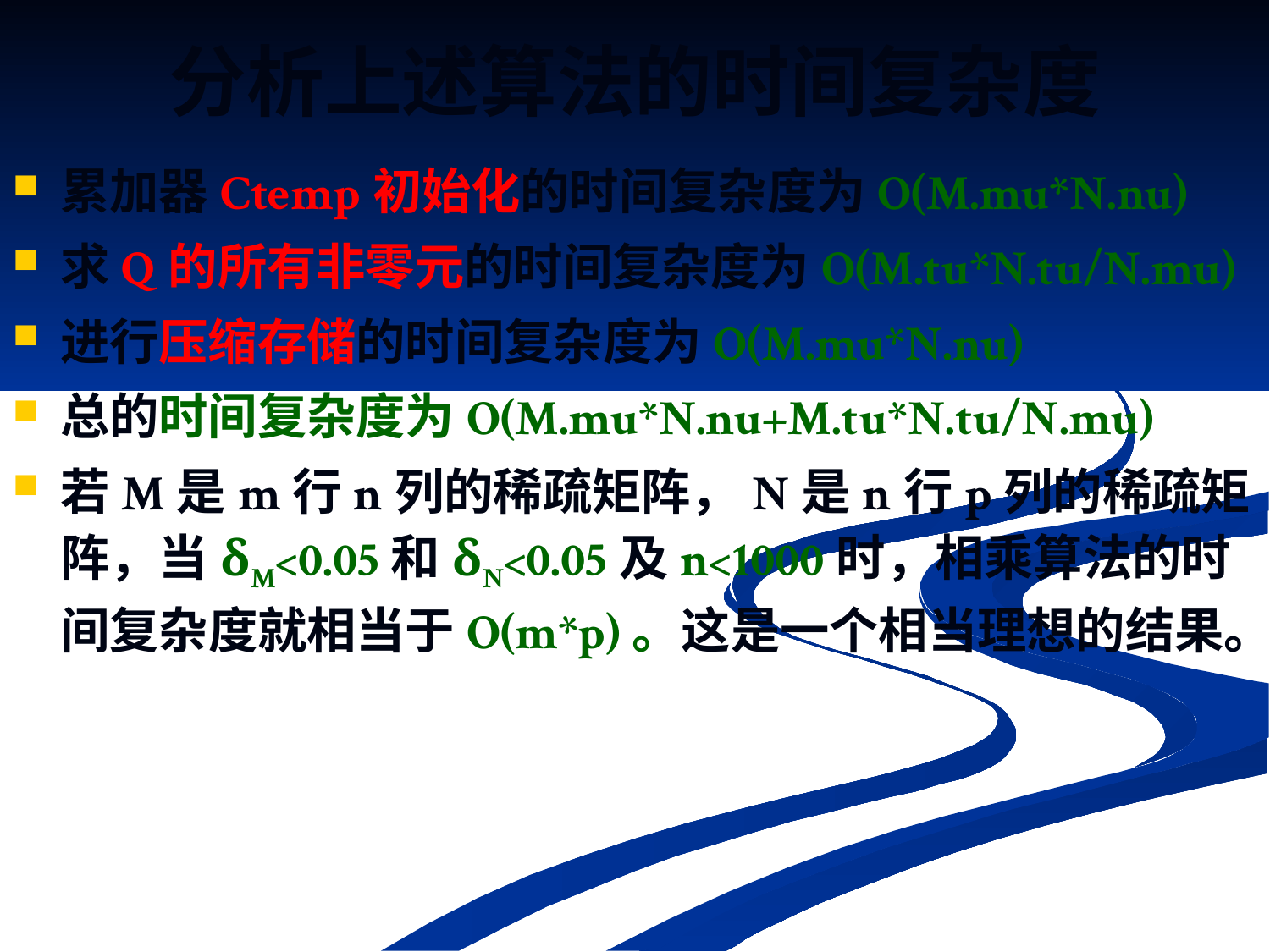

# 分析上述算法的时间复杂度
累加器Ctemp初始化的时间复杂度为O(M.mu*N.nu)
求Q的所有非零元的时间复杂度为O(M.tu*N.tu/N.mu)
进行压缩存储的时间复杂度为O(M.mu*N.nu)
总的时间复杂度为O(M.mu*N.nu+M.tu*N.tu/N.mu)
若M是m行n列的稀疏矩阵，N是n行p列的稀疏矩阵，当δM<0.05和δN<0.05及n<1000时，相乘算法的时间复杂度就相当于O(m*p)。这是一个相当理想的结果。